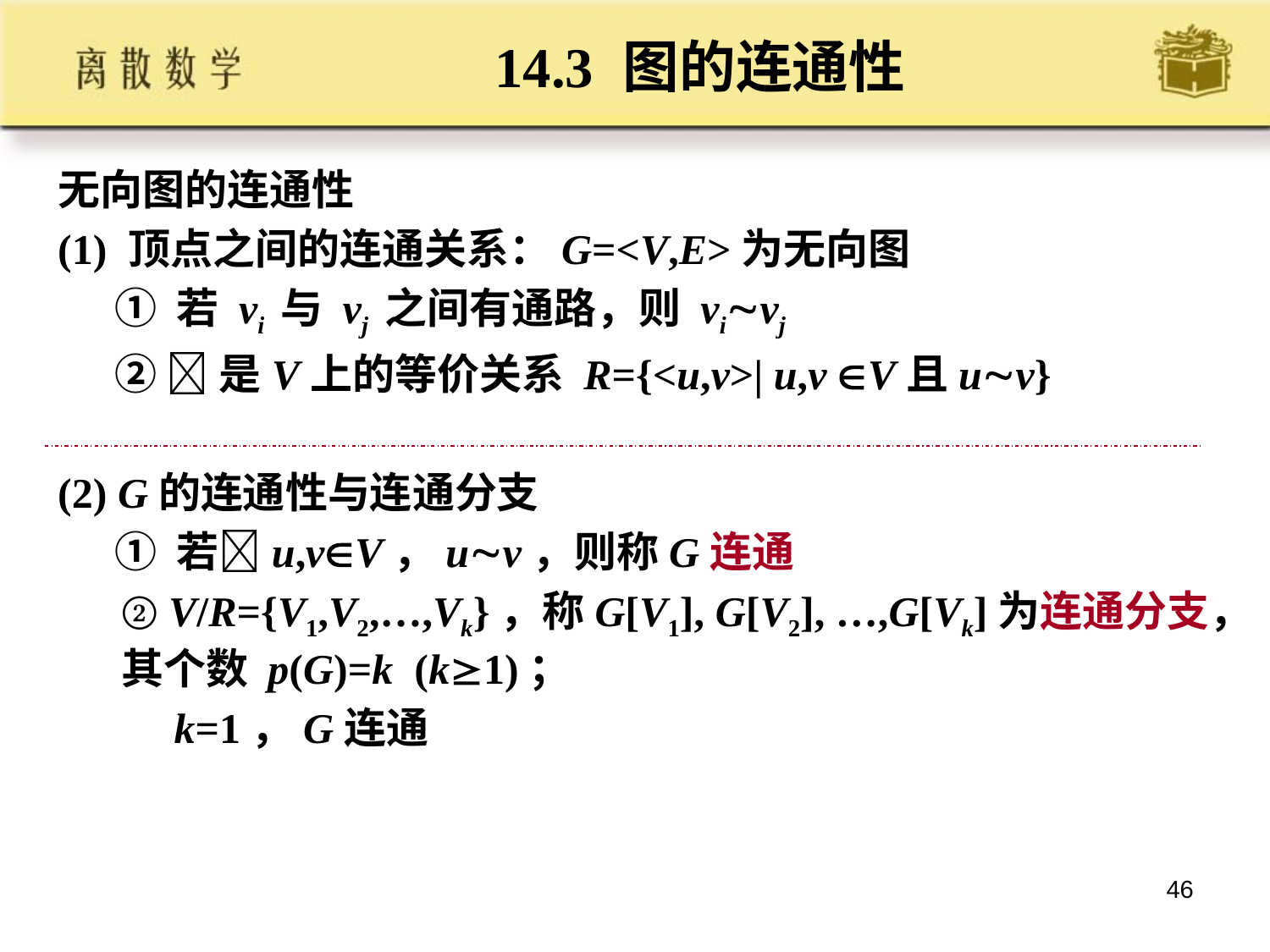

# 14.3 图的连通性
无向图的连通性
(1) 顶点之间的连通关系：G=<V,E>为无向图
      ① 若 vi 与 vj 之间有通路，则 vi∼vj
      ② ∼是V上的等价关系 R={<u,v>| u,v ∈V且u∼v}

(2) G的连通性与连通分支
      ① 若∀u,v∈V，u∼v，则称G连通
      ② V/R={V1,V2,…,Vk}，称G[V1], G[V2], …,G[Vk]为连通分支，其个数 p(G)=k  (k≥1)；
           k=1，G连通
46